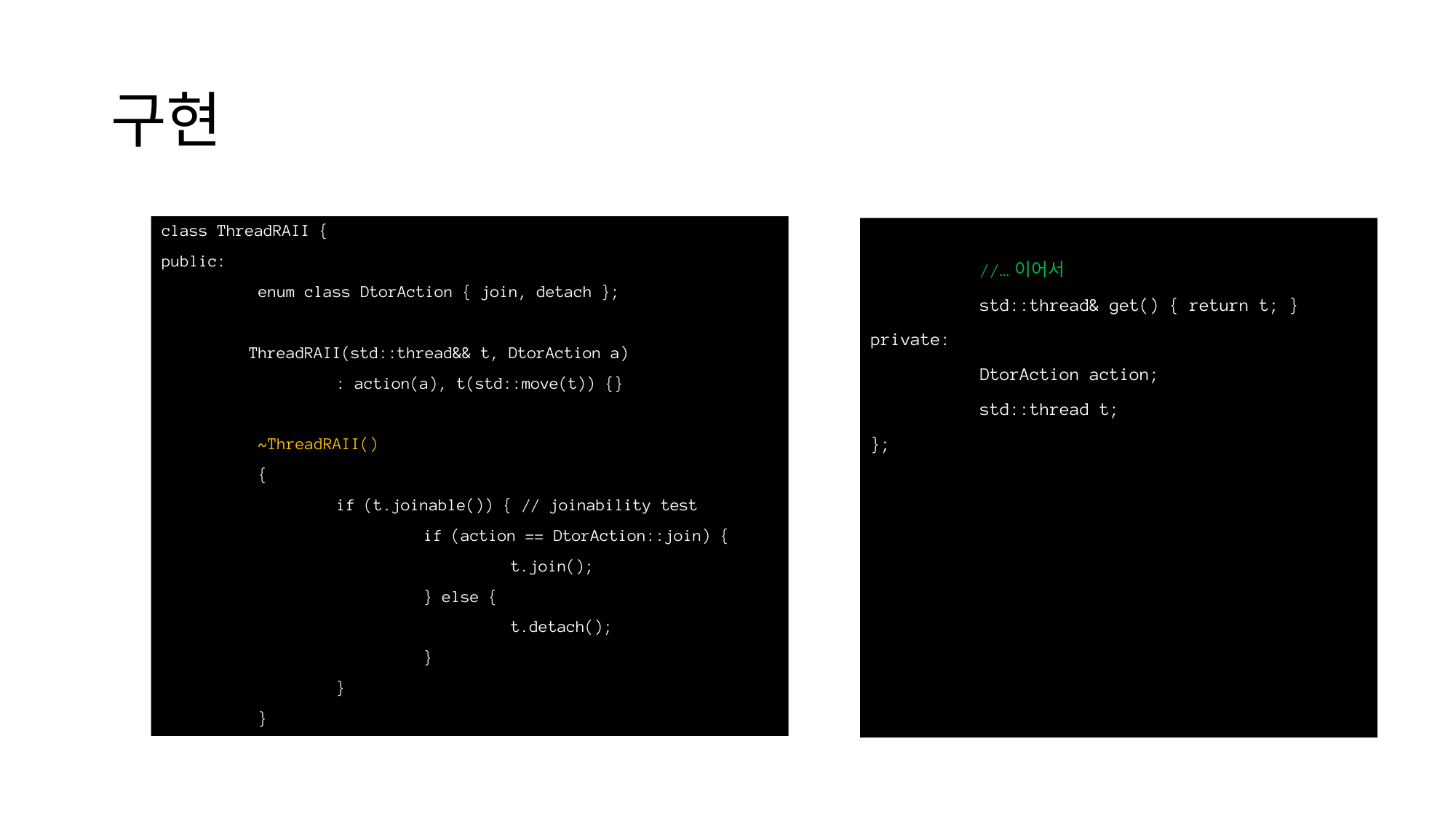

# 구현
class ThreadRAII {
public:
	 enum class DtorAction { join, detach };

	ThreadRAII(std::thread&& t, DtorAction a)
 		: action(a), t(std::move(t)) {}

	 ~ThreadRAII()
	 {
		if (t.joinable()) { // joinability test
			if (action == DtorAction::join) {
 				t.join();
			} else {
				t.detach();
			}
 		}
	 }

	//…이어서
	std::thread& get() { return t; }
private:
	DtorAction action;
	std::thread t;
};